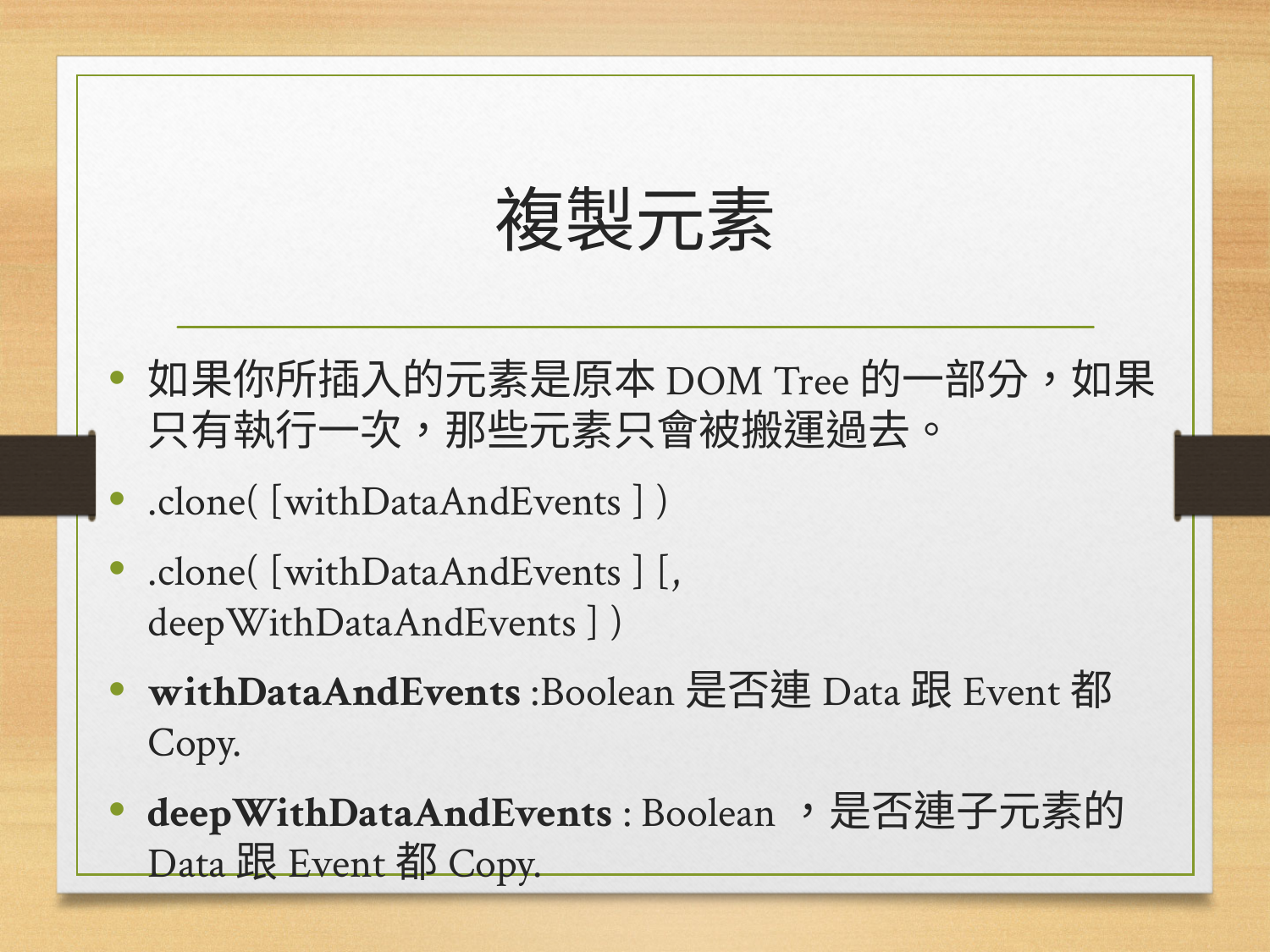

# 複製元素
如果你所插入的元素是原本DOM Tree的一部分，如果只有執行一次，那些元素只會被搬運過去。
.clone( [withDataAndEvents ] )
.clone( [withDataAndEvents ] [, deepWithDataAndEvents ] )
withDataAndEvents :Boolean是否連Data跟Event都Copy.
deepWithDataAndEvents : Boolean，是否連子元素的Data跟Event都Copy.